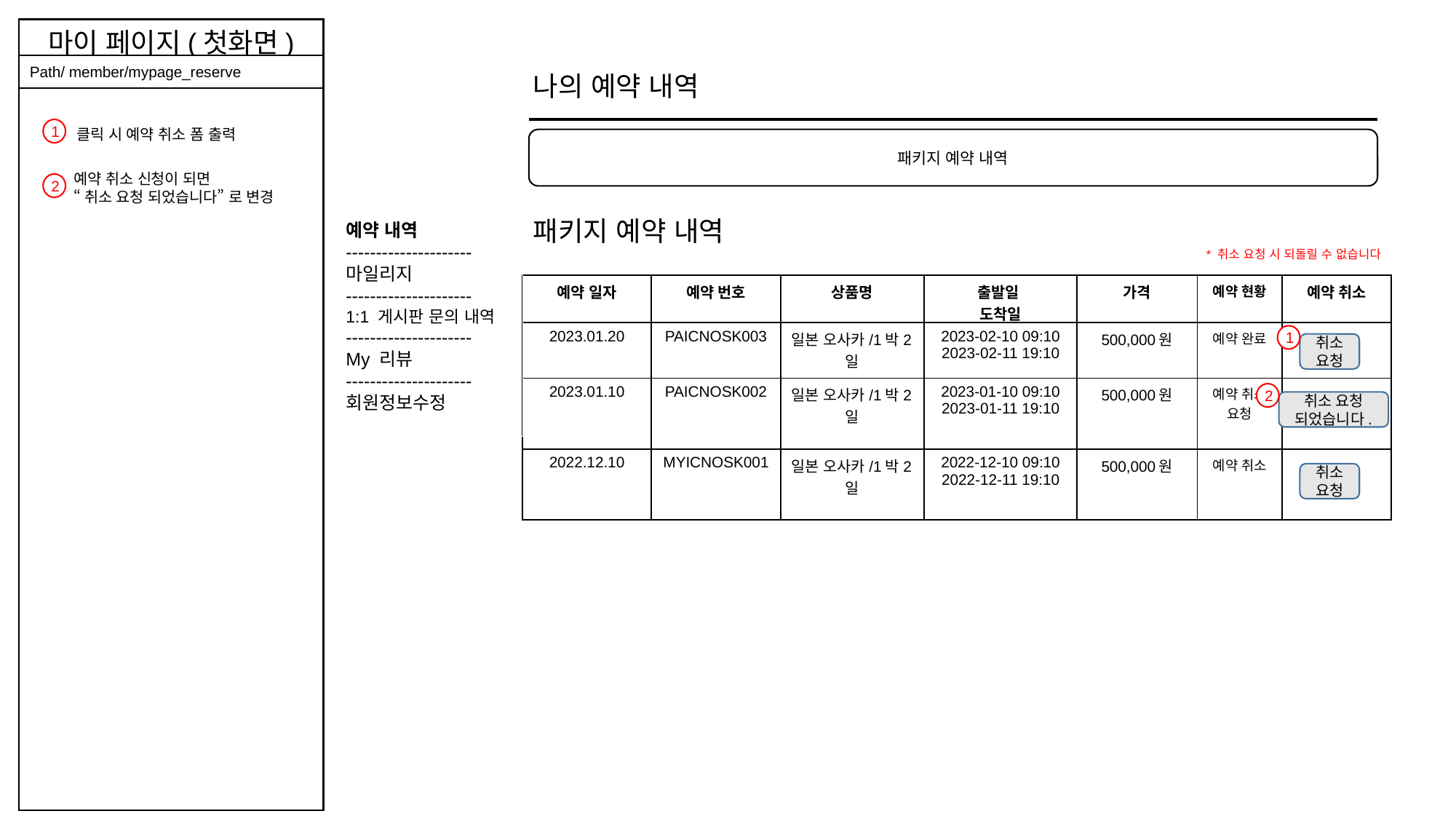

마이 페이지(첫화면)
Path/ member/mypage_reserve
나의 예약 내역

1
클릭 시 예약 취소 폼 출력

패키지 예약 내역
예약 취소 신청이 되면
“취소 요청 되었습니다” 로 변경
2
패키지 예약 내역
예약 내역
---------------------
마일리지
---------------------
1:1 게시판 문의 내역
---------------------
My 리뷰
---------------------
회원정보수정

* 취소 요청 시 되돌릴 수 없습니다
| 예약 일자 | 예약 번호 | 상품명 | 출발일 도착일 | 가격 | 예약 현황 | 예약 취소 |
| --- | --- | --- | --- | --- | --- | --- |
| 2023.01.20 | PAICNOSK003 | 일본 오사카/1박2일 | 2023-02-10 09:10 2023-02-11 19:10 | 500,000원 | 예약 완료 |  |
| 2023.01.10 | PAICNOSK002 | 일본 오사카/1박2일 | 2023-01-10 09:10 2023-01-11 19:10 | 500,000원 | 예약 취소 요청 |  |
| 2022.12.10 | MYICNOSK001 | 일본 오사카/1박2일 | 2022-12-10 09:10 2022-12-11 19:10 | 500,000원 | 예약 취소 |  |
1
취소
요청
2
취소 요청 되었습니다.
취소
요청